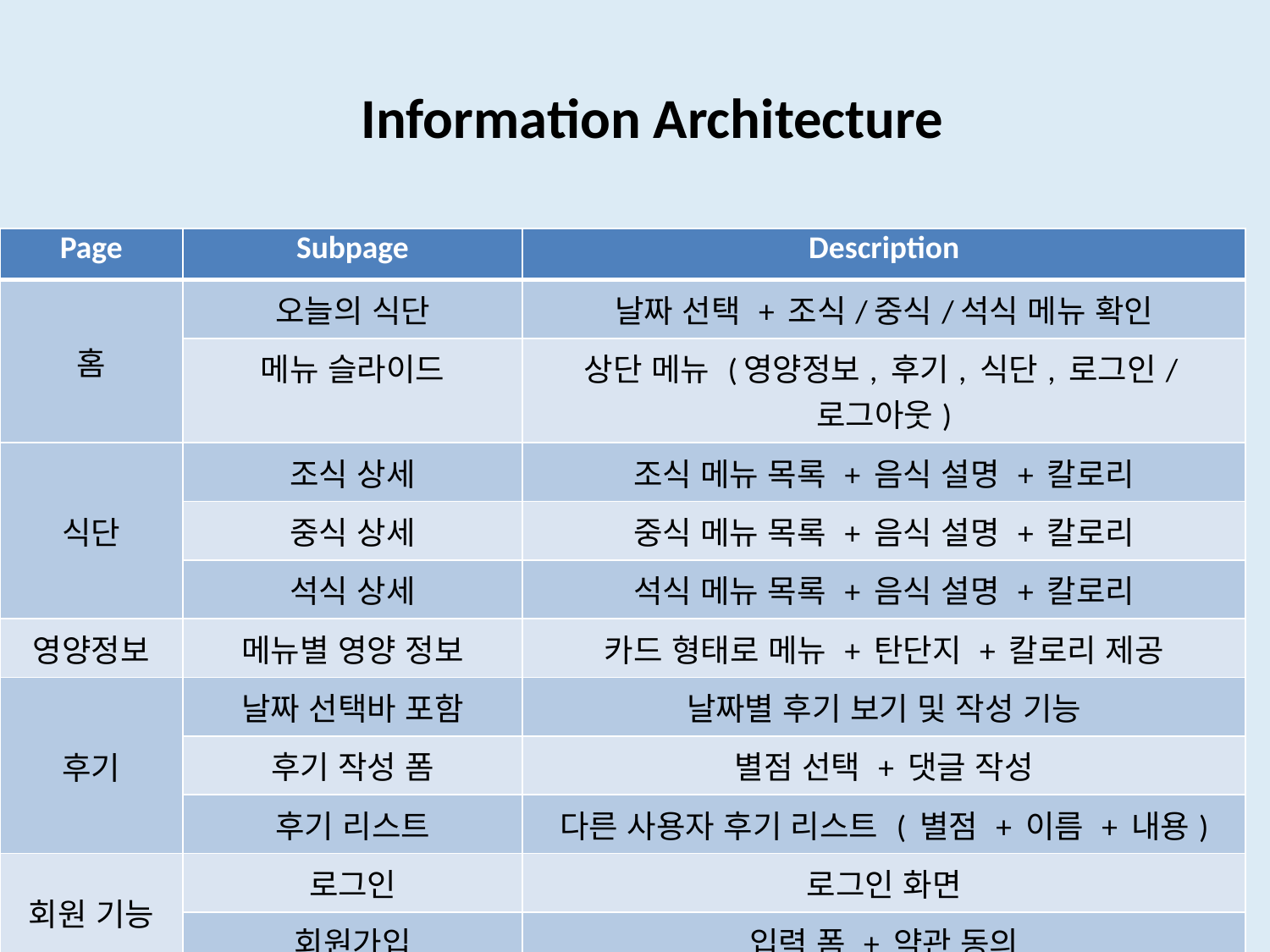

# Information Architecture
| Page | Subpage | Description |
| --- | --- | --- |
| 홈 | 오늘의 식단 | 날짜 선택 + 조식/중식/석식 메뉴 확인 |
|  | 메뉴 슬라이드 | 상단 메뉴 (영양정보, 후기, 식단, 로그인/로그아웃) |
| 식단 | 조식 상세 | 조식 메뉴 목록 + 음식 설명 + 칼로리 |
|  | 중식 상세 | 중식 메뉴 목록 + 음식 설명 + 칼로리 |
|  | 석식 상세 | 석식 메뉴 목록 + 음식 설명 + 칼로리 |
| 영양정보 | 메뉴별 영양 정보 | 카드 형태로 메뉴 + 탄단지 + 칼로리 제공 |
| 후기 | 날짜 선택바 포함 | 날짜별 후기 보기 및 작성 기능 |
|  | 후기 작성 폼 | 별점 선택 + 댓글 작성 |
|  | 후기 리스트 | 다른 사용자 후기 리스트 ( 별점 + 이름 + 내용) |
| 회원 기능 | 로그인 | 로그인 화면 |
|  | 회원가입 | 입력 폼 + 약관 동의 |